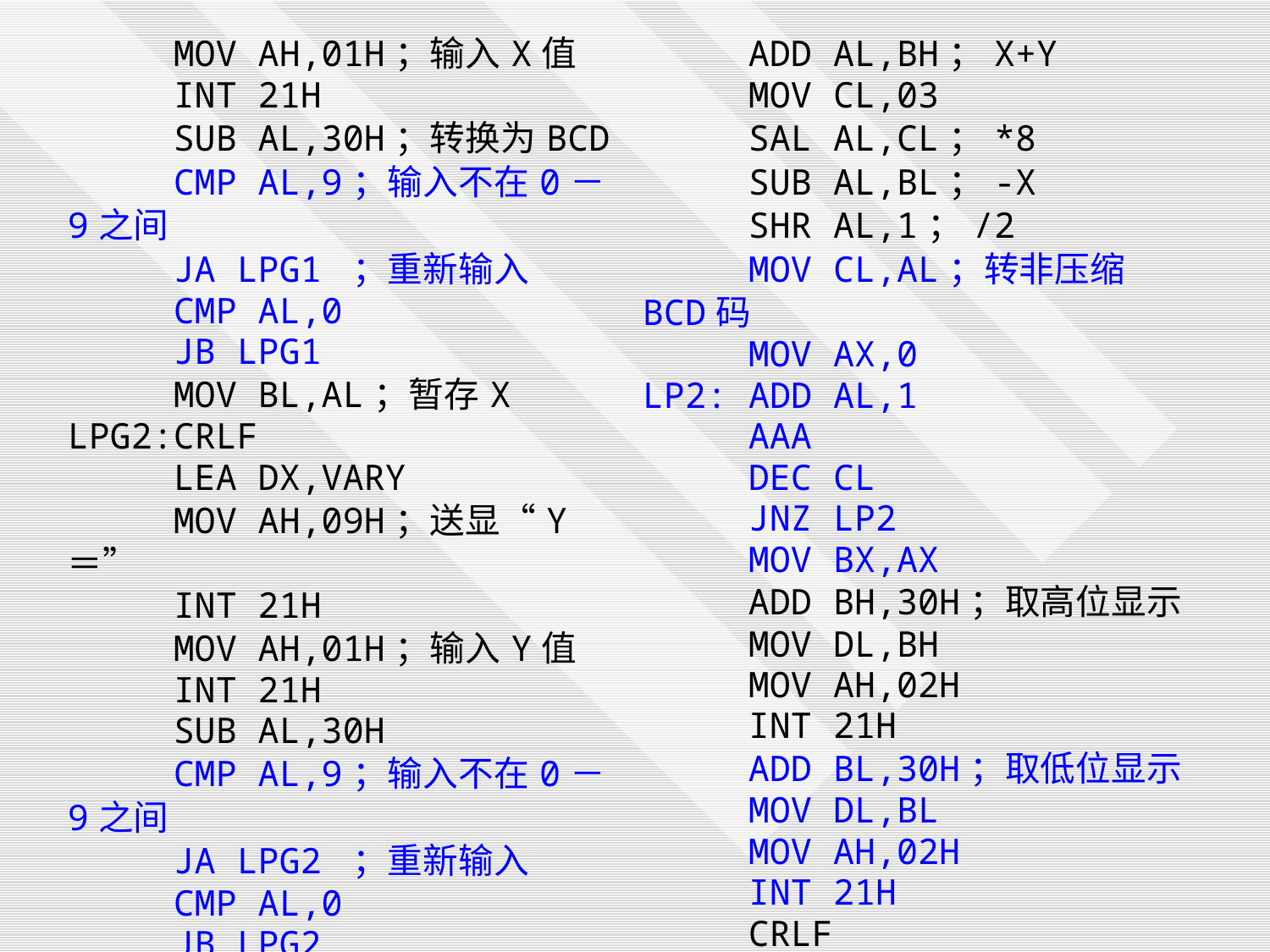

| MOV AH,01H；输入X值 INT 21H SUB AL,30H；转换为BCD CMP AL,9；输入不在0－9之间 JA LPG1 ；重新输入 CMP AL,0 JB LPG1 MOV BL,AL；暂存X LPG2:CRLF LEA DX,VARY MOV AH,09H；送显“Y＝” INT 21H MOV AH,01H；输入Y值 INT 21H SUB AL,30H CMP AL,9；输入不在0－9之间 JA LPG2 ；重新输入 CMP AL,0 JB LPG2 MOV BH,AL；暂存Y CRLF LEA DX,VARZ MOV AH,09H；送显“Z＝” INT 21H MOV AL,BL | ADD AL,BH；X+Y MOV CL,03 SAL AL,CL；\*8 SUB AL,BL；-X SHR AL,1；/2 MOV CL,AL；转非压缩BCD码 MOV AX,0 LP2: ADD AL,1 AAA DEC CL JNZ LP2 MOV BX,AX ADD BH,30H；取高位显示 MOV DL,BH MOV AH,02H INT 21H ADD BL,30H；取低位显示 MOV DL,BL MOV AH,02H INT 21H CRLF MOV AH,4CH；结束 INT 21H CODE ENDS END START |
| --- | --- |